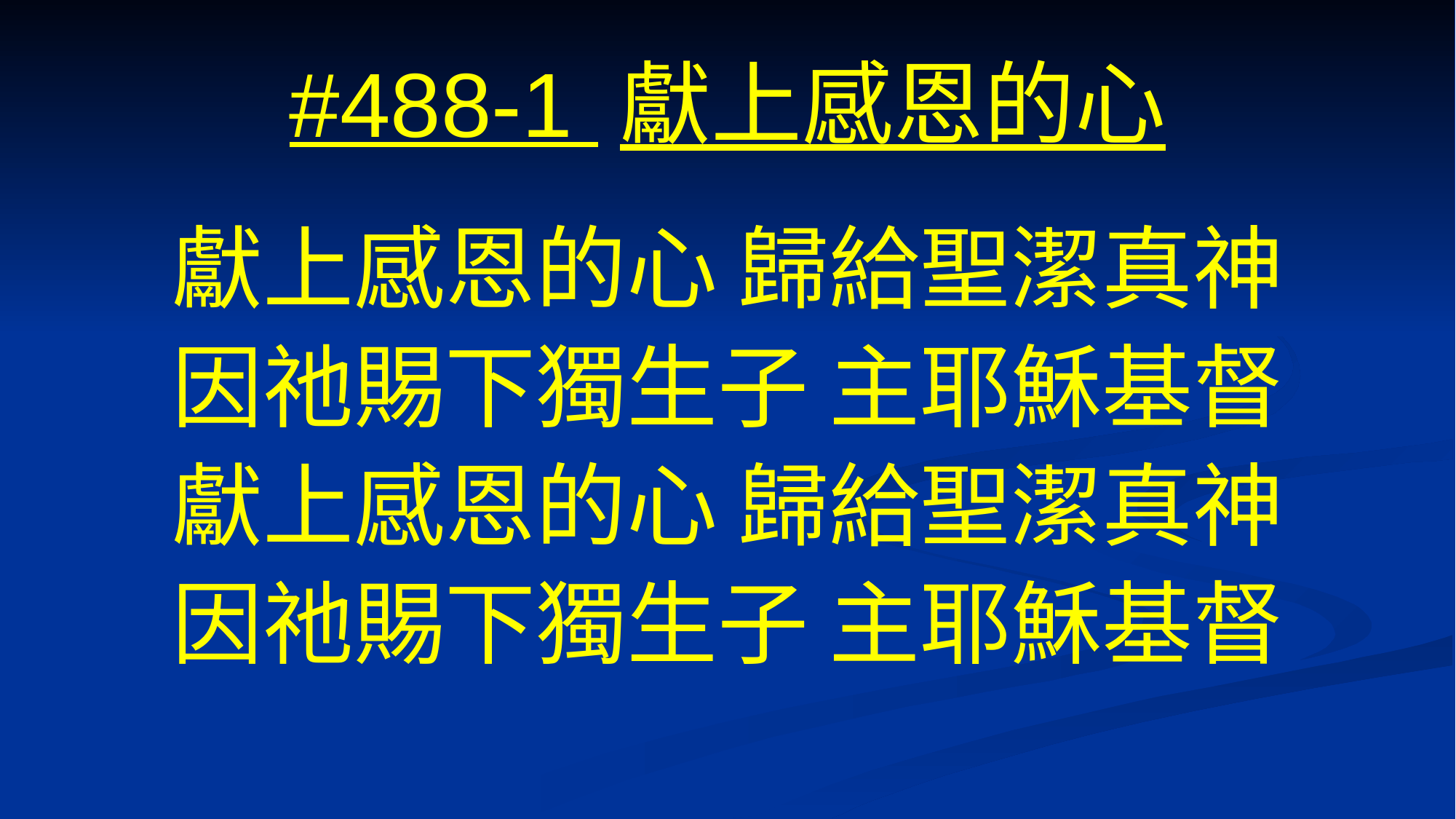

# #488-1 獻上感恩的心
獻上感恩的心 歸給聖潔真神
因祂賜下獨生子 主耶穌基督
獻上感恩的心 歸給聖潔真神
因祂賜下獨生子 主耶穌基督